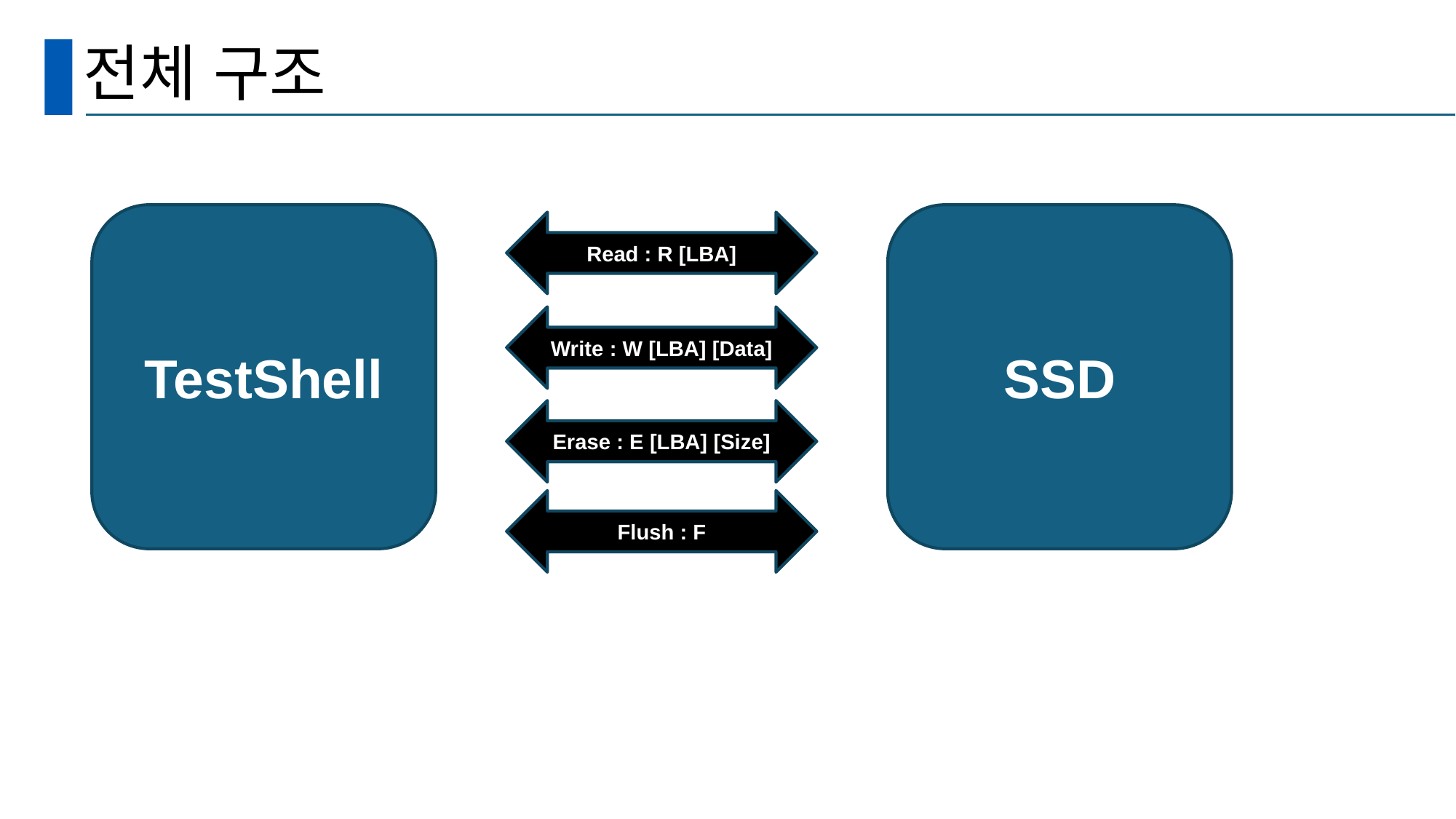

# 전체 구조
TestShell
SSD
Read : R [LBA]
Write : W [LBA] [Data]

Erase : E [LBA] [Size]
Flush : F